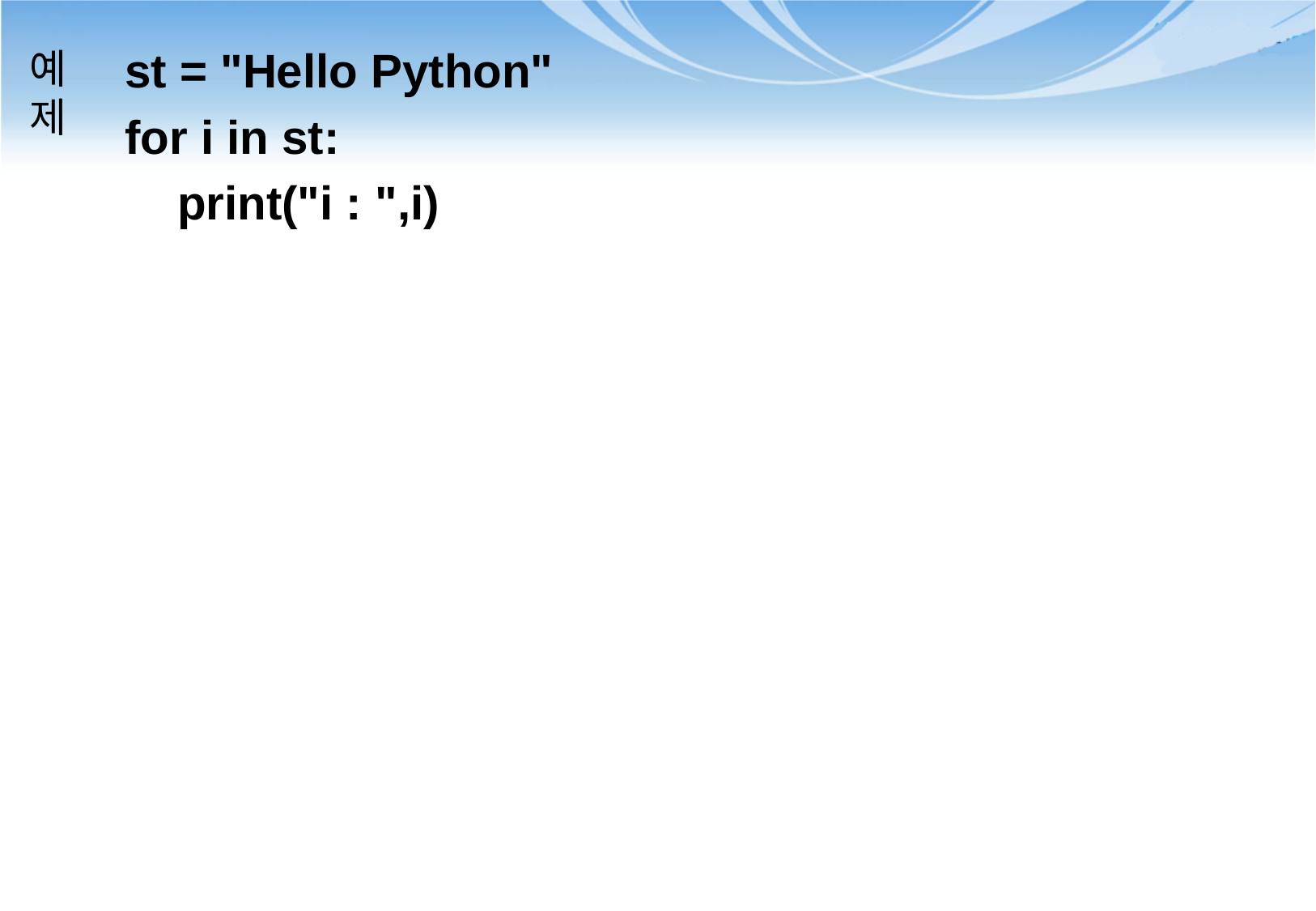

# 예 제
st = "Hello Python"
for i in st:
    print("i : ",i)